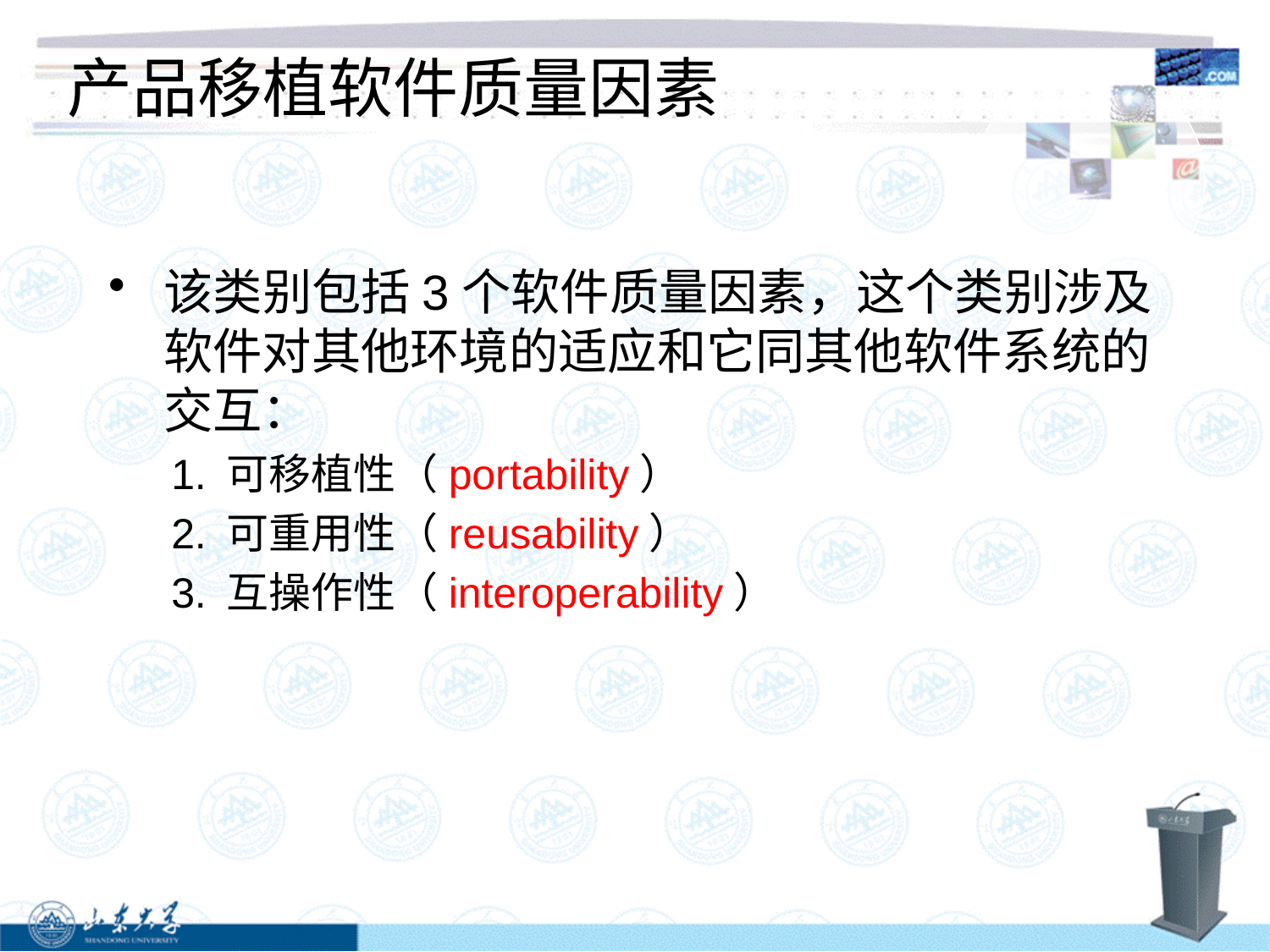

# 产品移植软件质量因素
该类别包括3个软件质量因素，这个类别涉及软件对其他环境的适应和它同其他软件系统的交互：
可移植性（portability）
可重用性（reusability）
互操作性（interoperability）